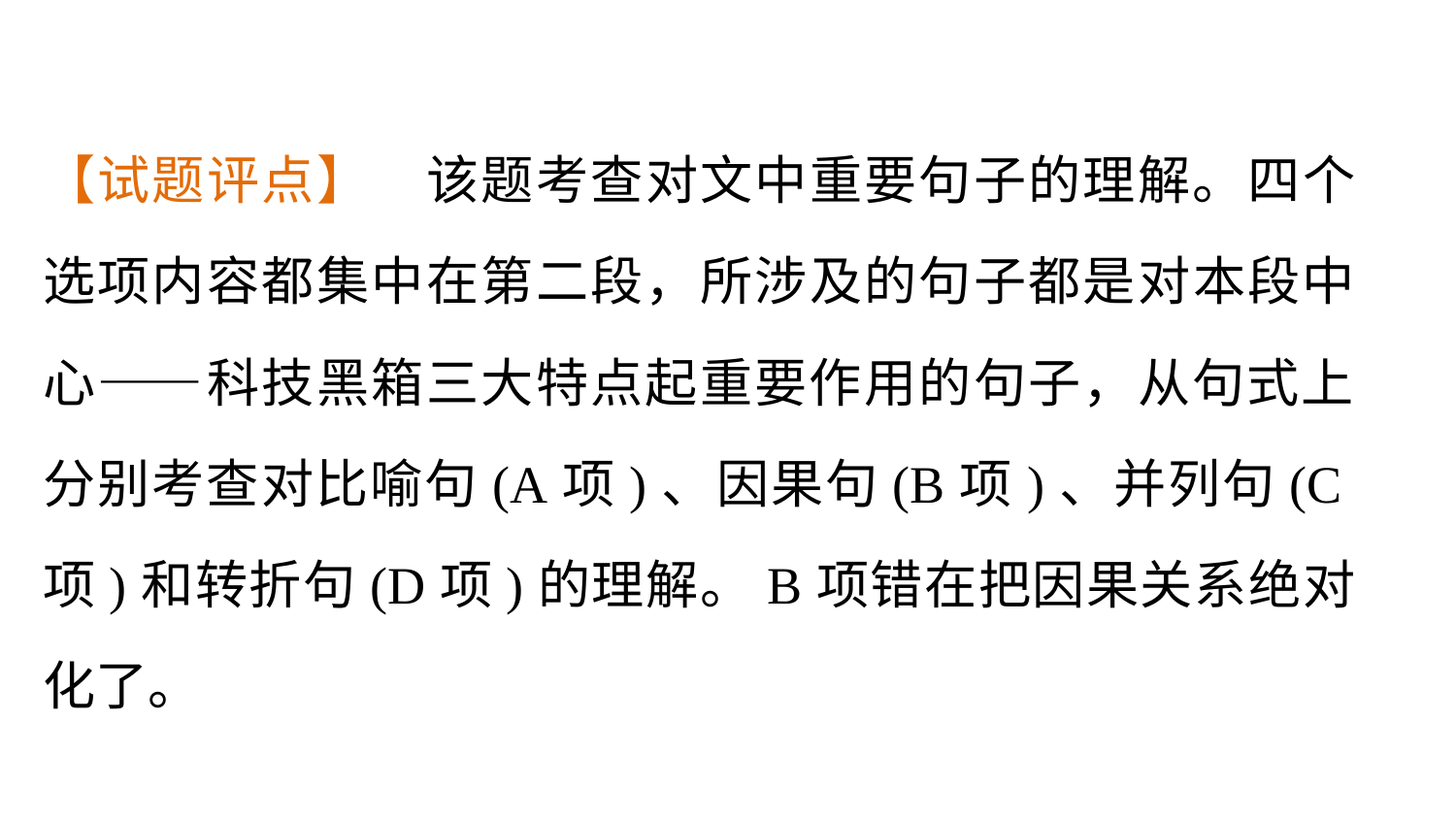

【试题评点】　该题考查对文中重要句子的理解。四个选项内容都集中在第二段，所涉及的句子都是对本段中心——科技黑箱三大特点起重要作用的句子，从句式上分别考查对比喻句(A项)、因果句(B项)、并列句(C项)和转折句(D项)的理解。B项错在把因果关系绝对化了。